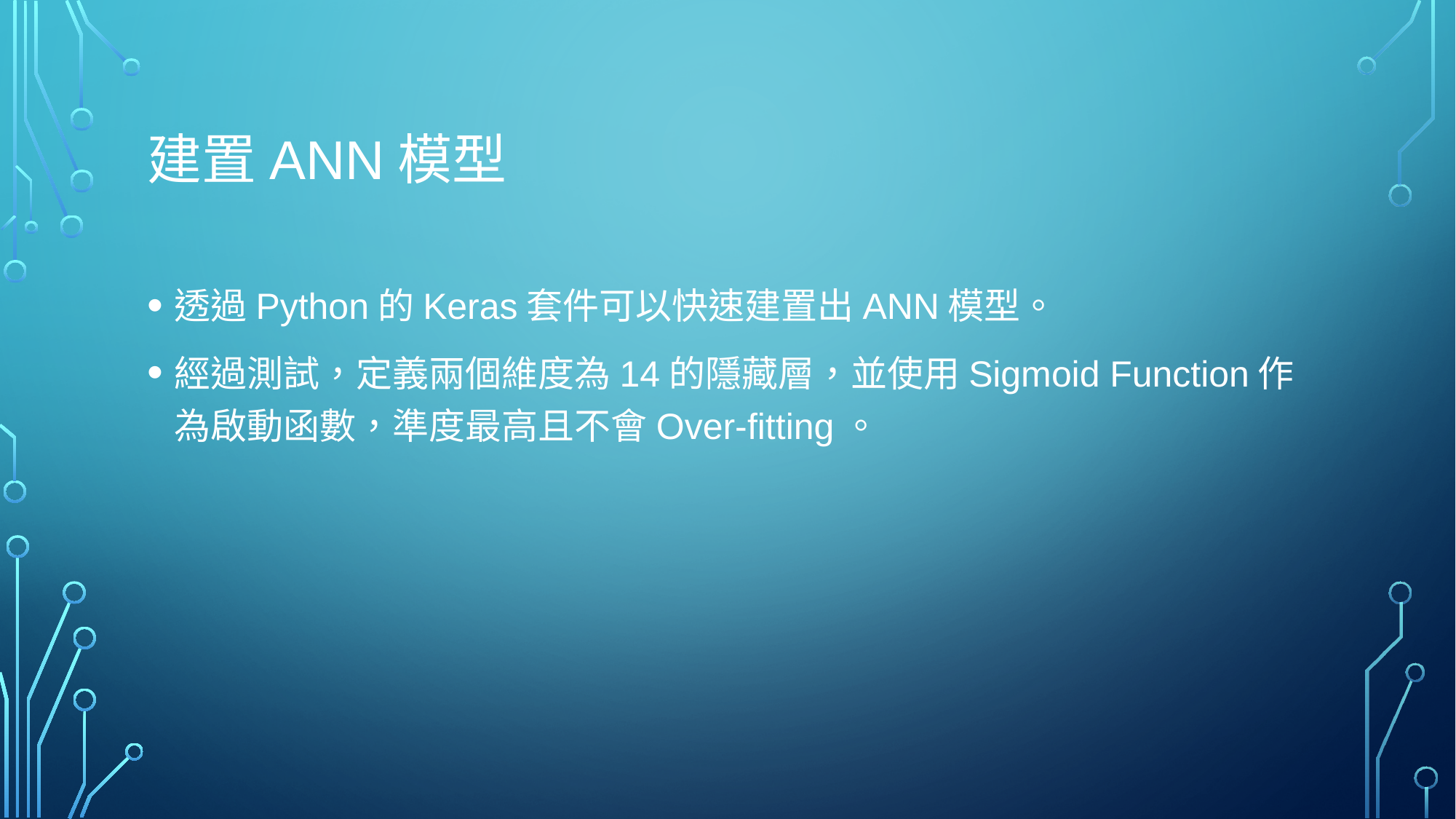

# 建置ANN模型
透過Python的Keras套件可以快速建置出ANN模型。
經過測試，定義兩個維度為14的隱藏層，並使用Sigmoid Function作為啟動函數，準度最高且不會Over-fitting。